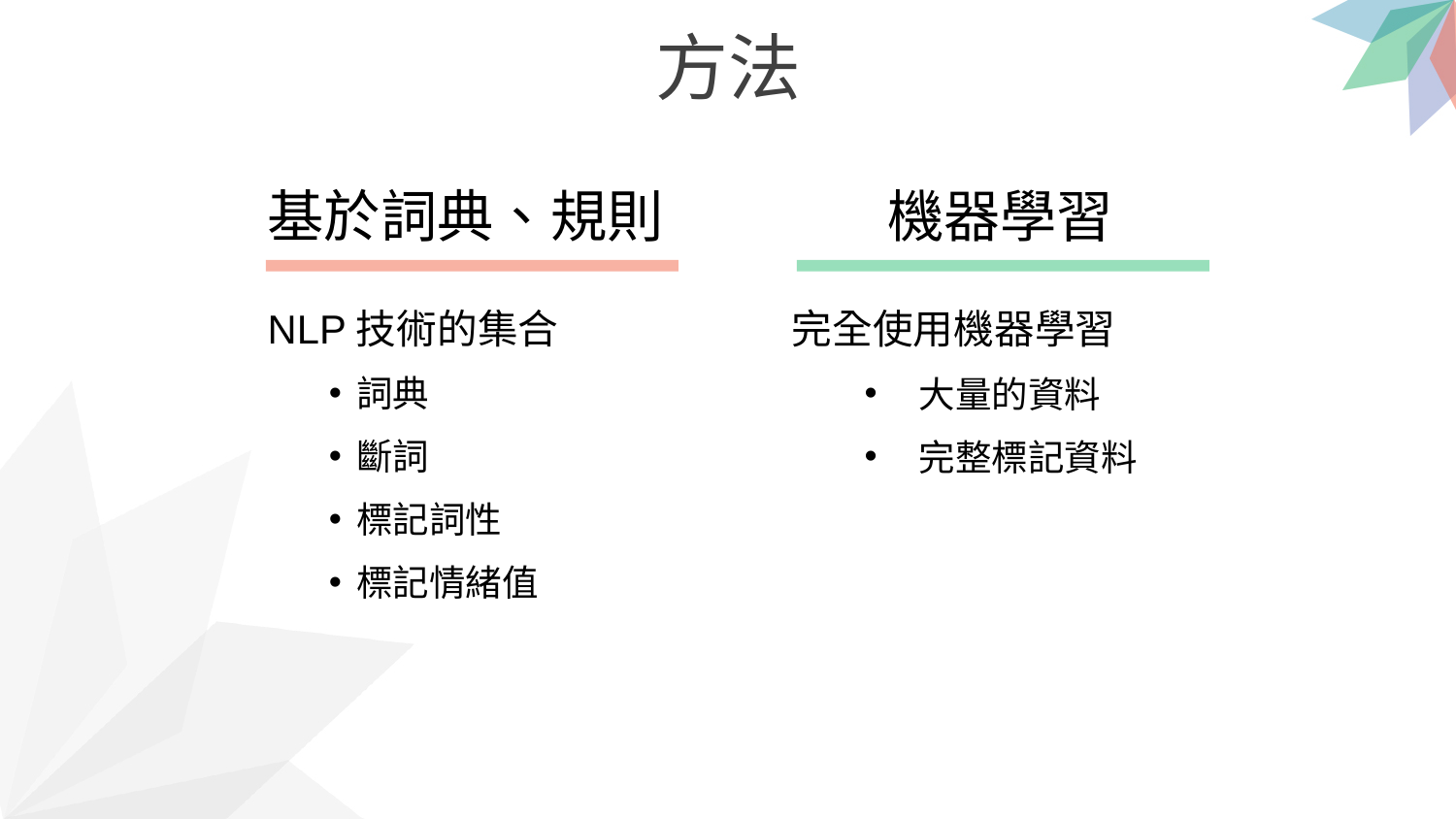

方法
基於詞典、規則
機器學習

 NLP技術的集合

詞典

斷詞

標記詞性

標記情緒值
完全使用機器學習

大量的資料

完整標記資料